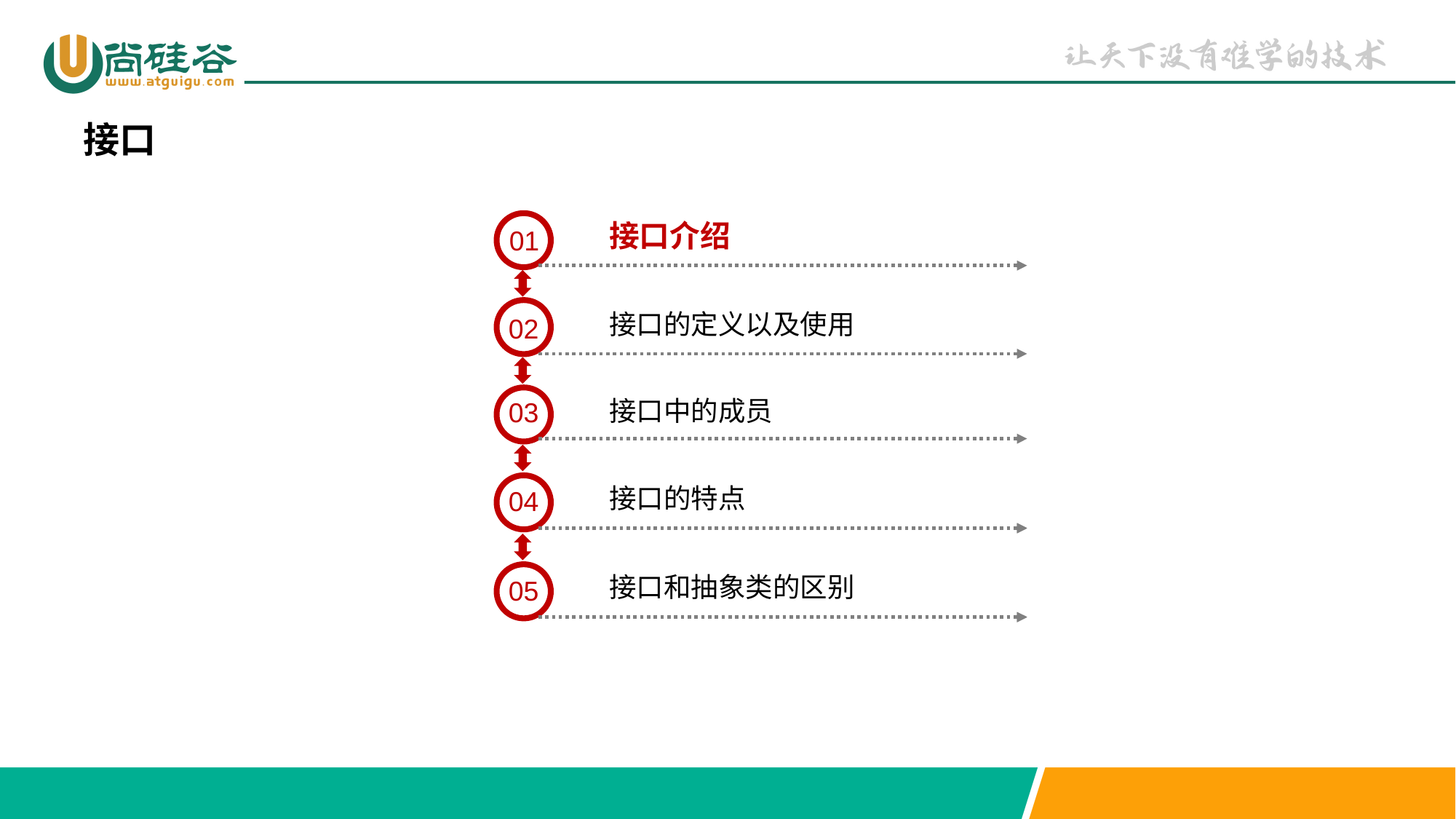

接口

接口介绍
01

接口的定义以及使用
02

接口中的成员
03

接口的特点
04

接口和抽象类的区别
05